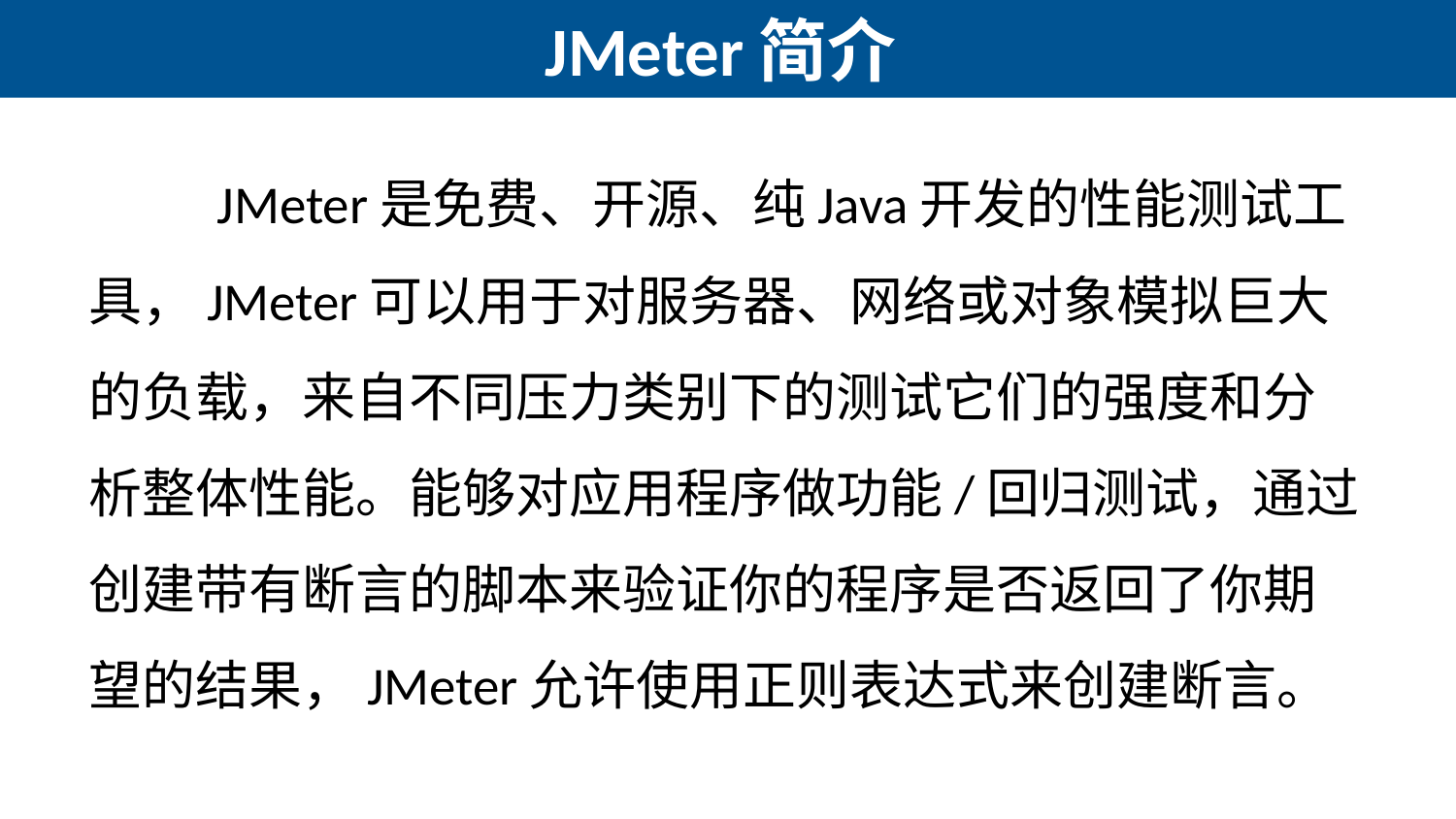

# JMeter简介
 	JMeter是免费、开源、纯Java开发的性能测试工具，JMeter可以用于对服务器、网络或对象模拟巨大的负载，来自不同压力类别下的测试它们的强度和分析整体性能。能够对应用程序做功能/回归测试，通过创建带有断言的脚本来验证你的程序是否返回了你期望的结果，JMeter允许使用正则表达式来创建断言。